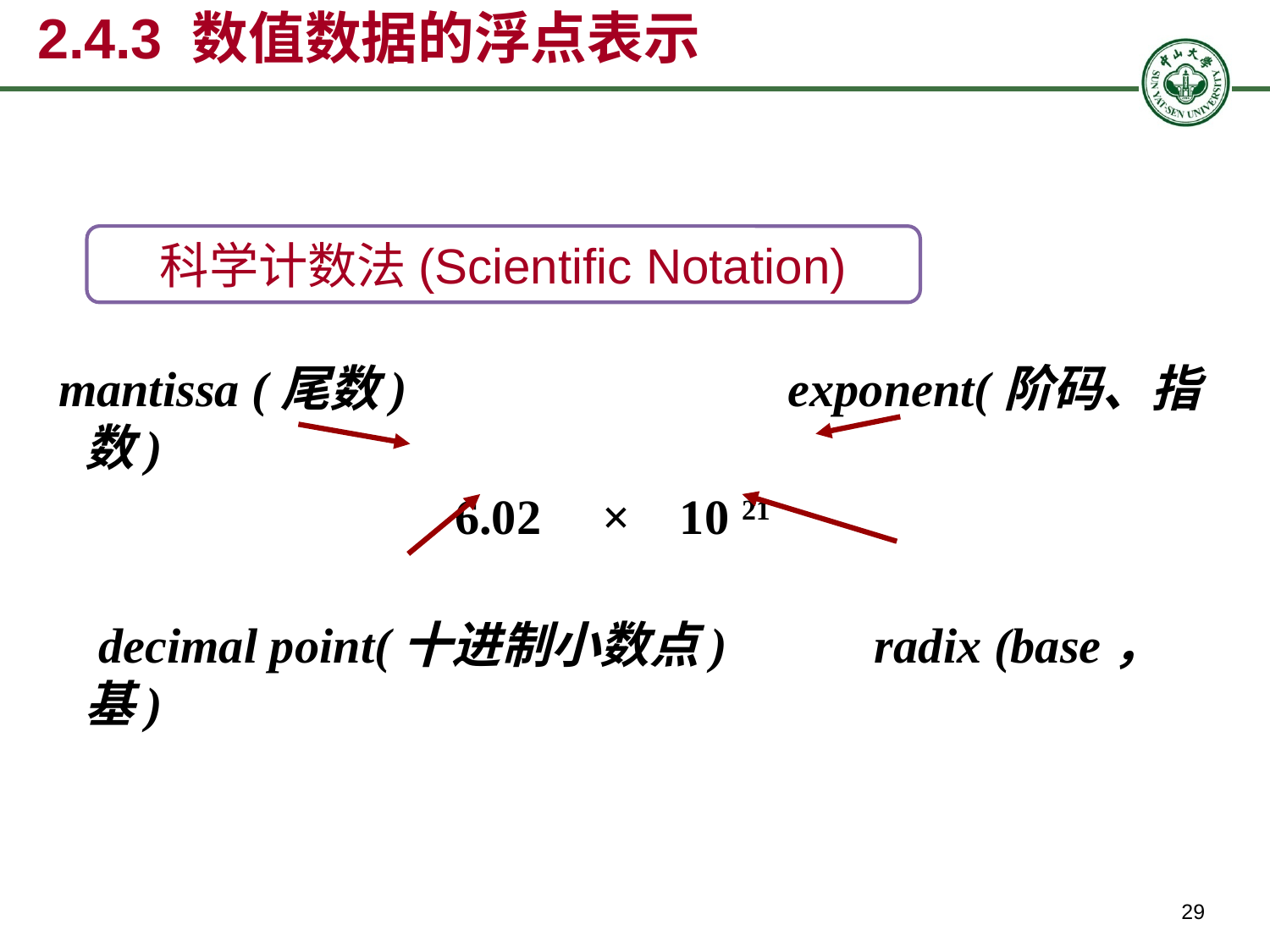

# 2.4.3 数值数据的浮点表示
科学计数法(Scientific Notation)
  mantissa (尾数)                               exponent(阶码、指数)
                                  6.02     ×    10 21

     decimal point(十进制小数点)            radix (base，基)